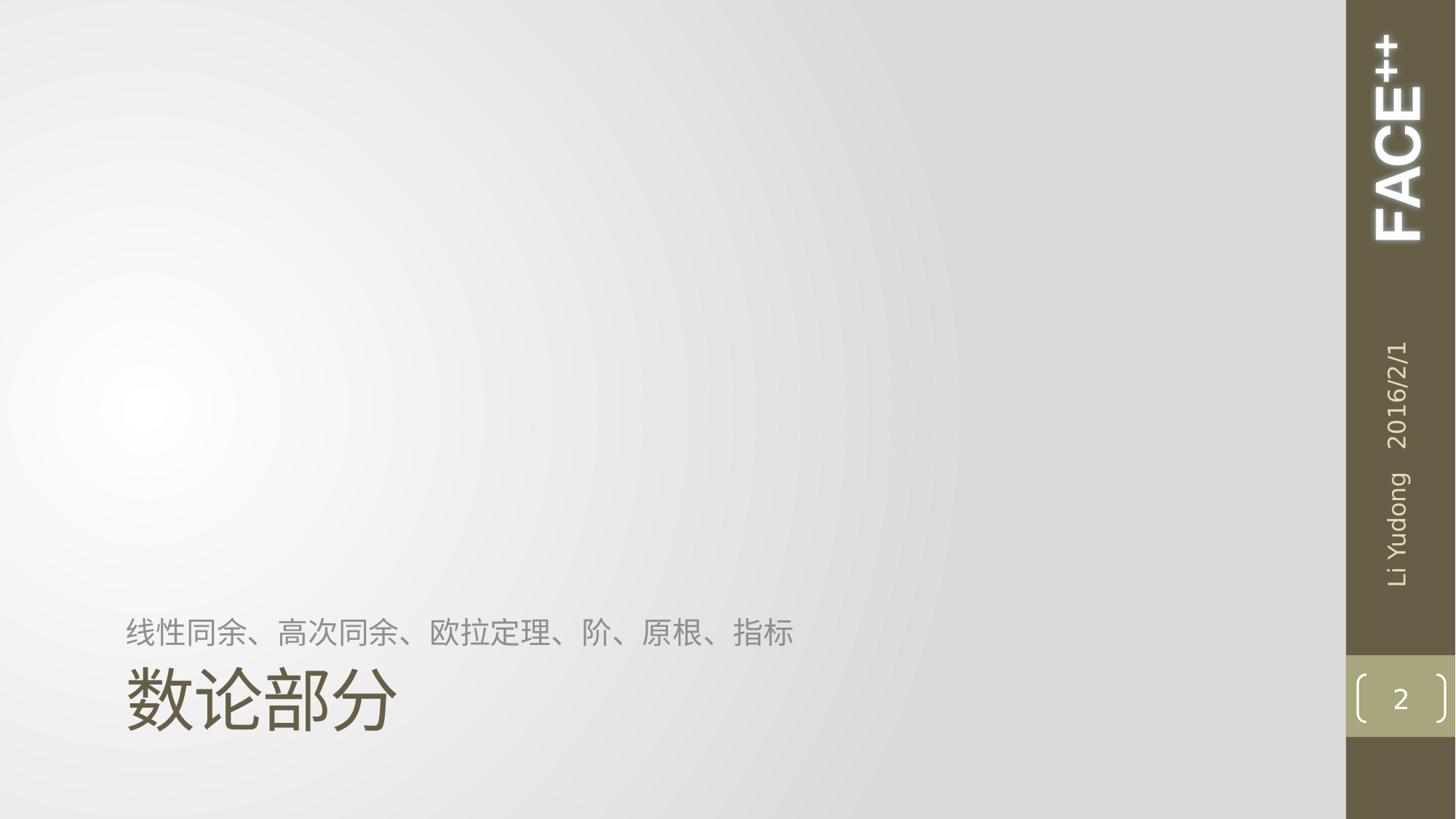

2016/2/1
线性同余、高次同余、欧拉定理、阶、原根、指标
Li Yudong
# 数论部分
2